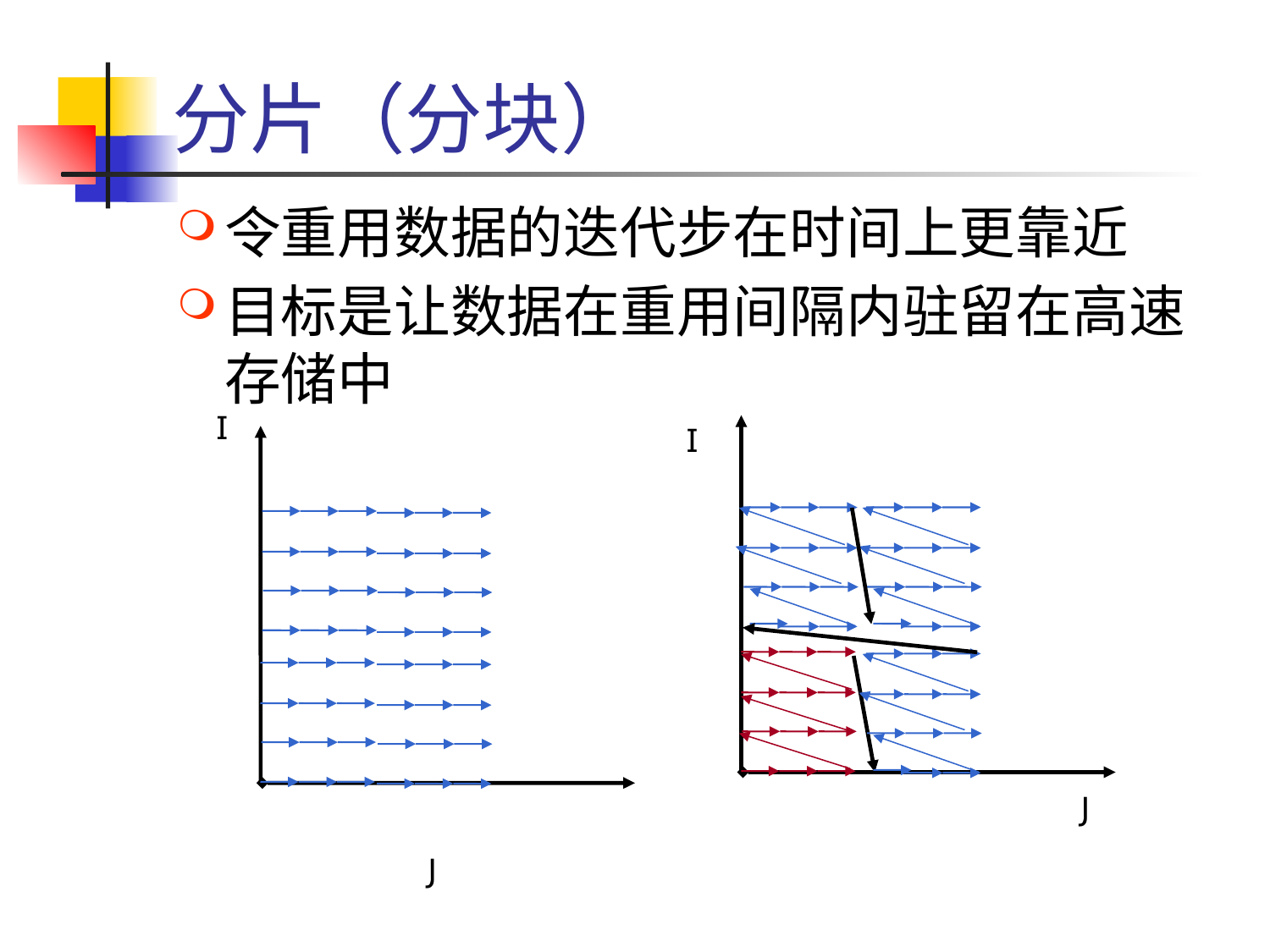

# 分片（分块）
令重用数据的迭代步在时间上更靠近
目标是让数据在重用间隔内驻留在高速存储中
I

I

J
J